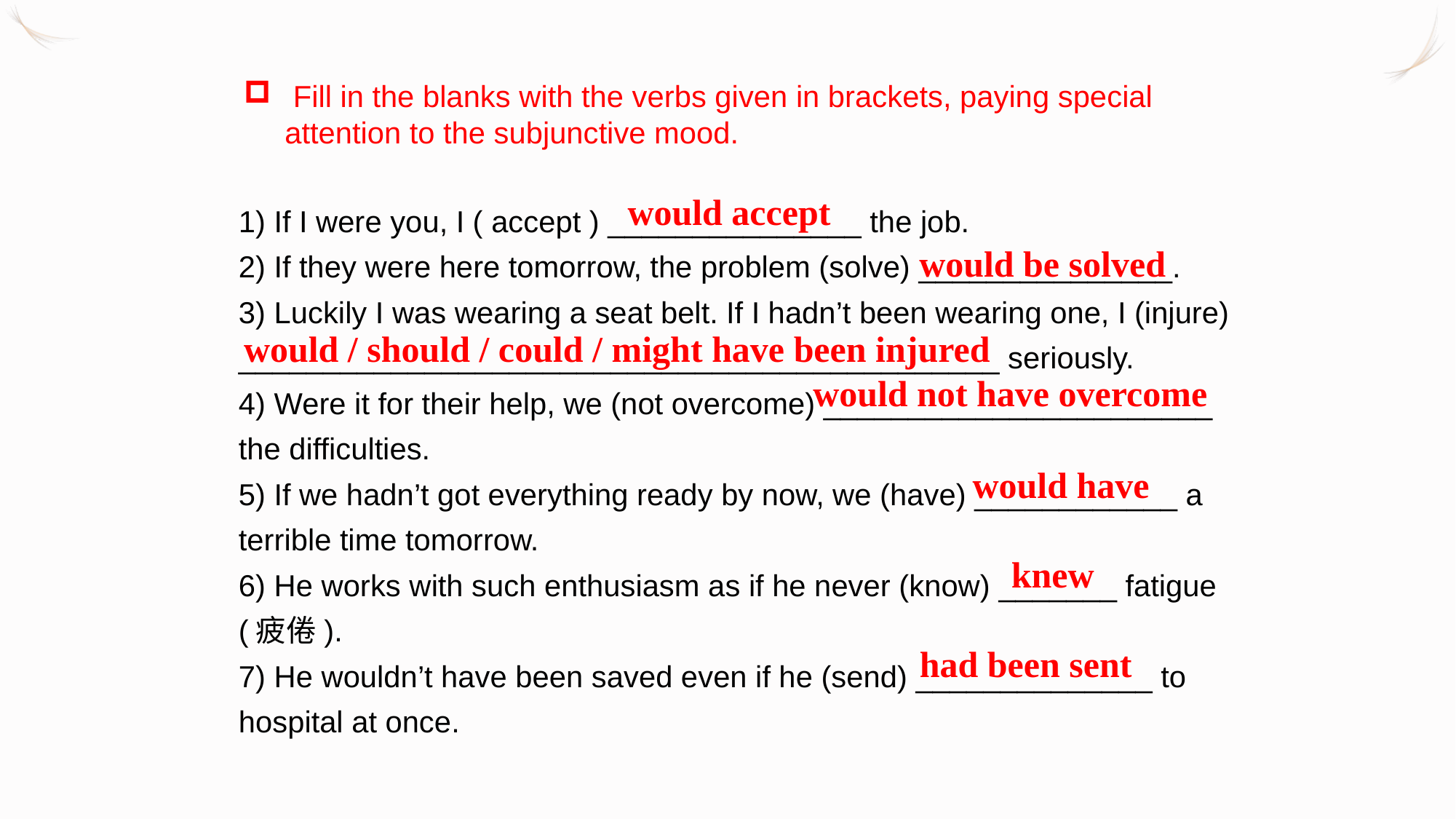

Fill in the blanks with the verbs given in brackets, paying special attention to the subjunctive mood.
would accept
1) If I were you, I ( accept ) _______________ the job.
2) If they were here tomorrow, the problem (solve) _______________.
3) Luckily I was wearing a seat belt. If I hadn’t been wearing one, I (injure) _____________________________________________ seriously.
4) Were it for their help, we (not overcome) _______________________ the difficulties.
5) If we hadn’t got everything ready by now, we (have) ____________ a terrible time tomorrow.
6) He works with such enthusiasm as if he never (know) _______ fatigue (疲倦).
7) He wouldn’t have been saved even if he (send) ______________ to hospital at once.

would be solved
would / should / could / might have been injured
would not have overcome
would have
knew
had been sent